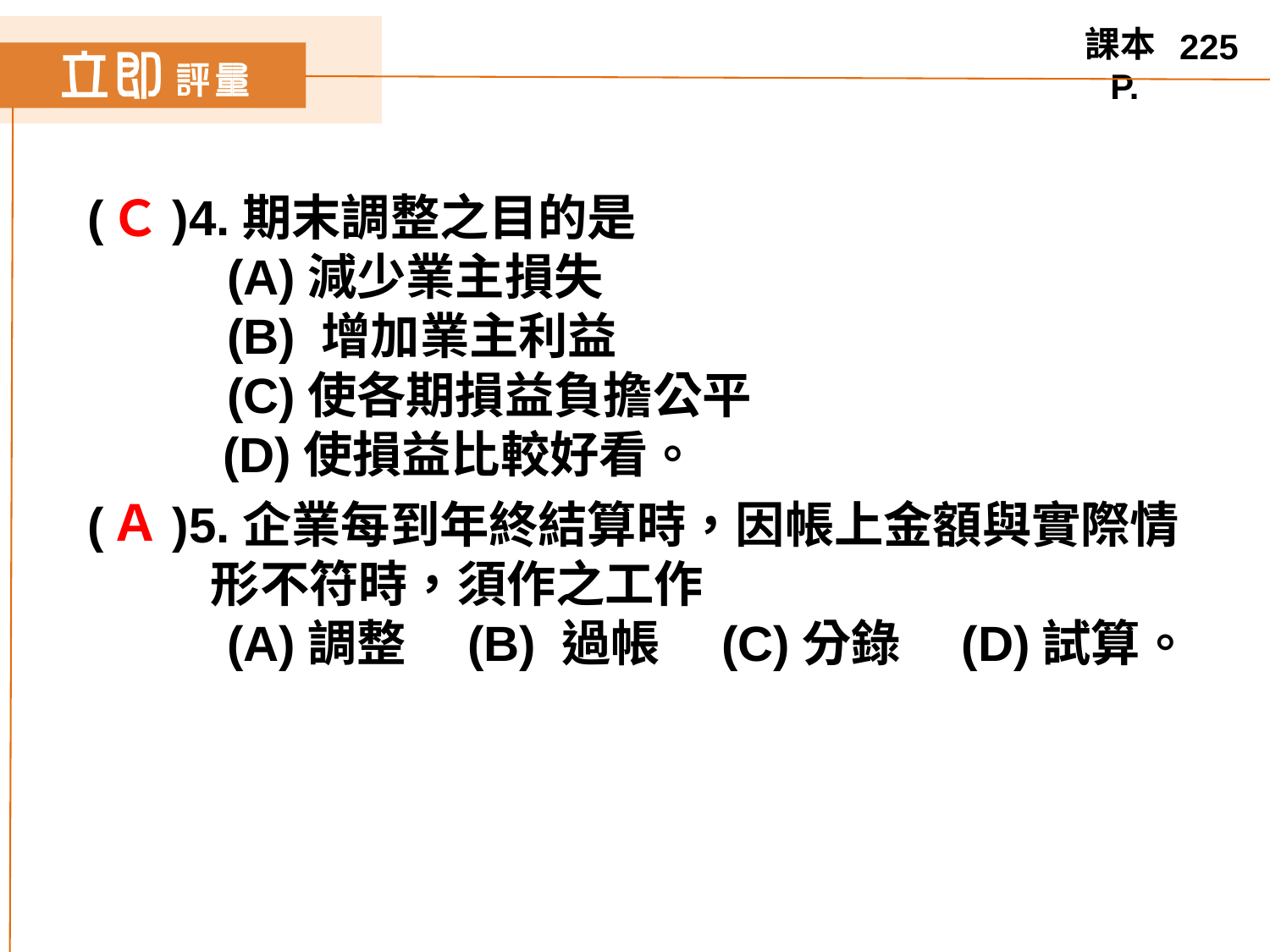

225
(     )4.期末調整之目的是
       　(A)減少業主損失
       　(B) 增加業主利益
       　(C)使各期損益負擔公平
           (D)使損益比較好看。
(     )5.企業每到年終結算時，因帳上金額與實際情
           形不符時，須作之工作
       　(A)調整　(B) 過帳　(C)分錄　(D)試算。

Ｃ
Ａ